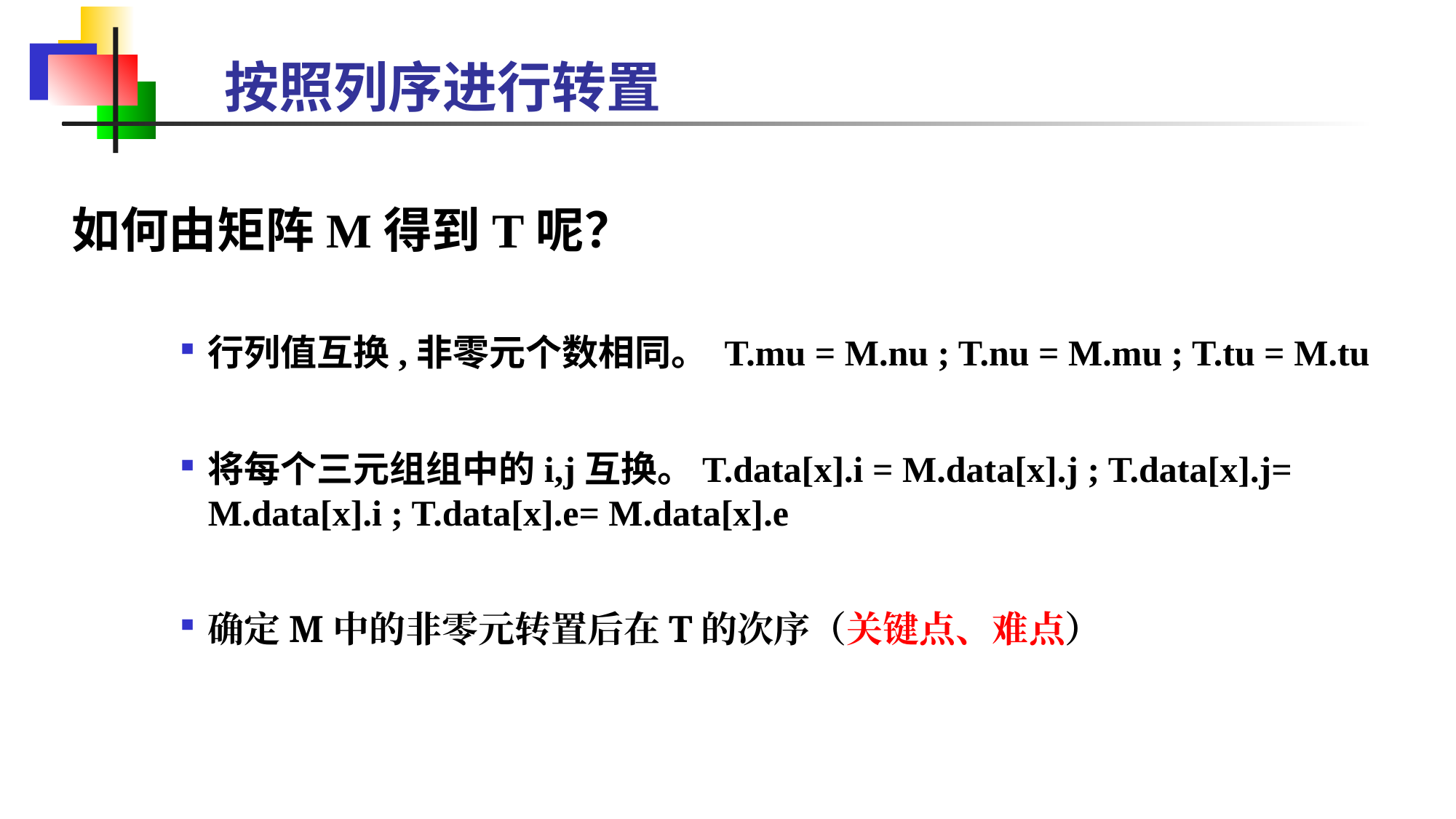

#
 按照列序进行转置
如何由矩阵M得到T呢？

行列值互换,非零元个数相同。 T.mu = M.nu ; T.nu = M.mu ; T.tu = M.tu

将每个三元组组中的i,j互换。T.data[x].i = M.data[x].j ; T.data[x].j= M.data[x].i ; T.data[x].e= M.data[x].e

确定M中的非零元转置后在T的次序（关键点、难点）